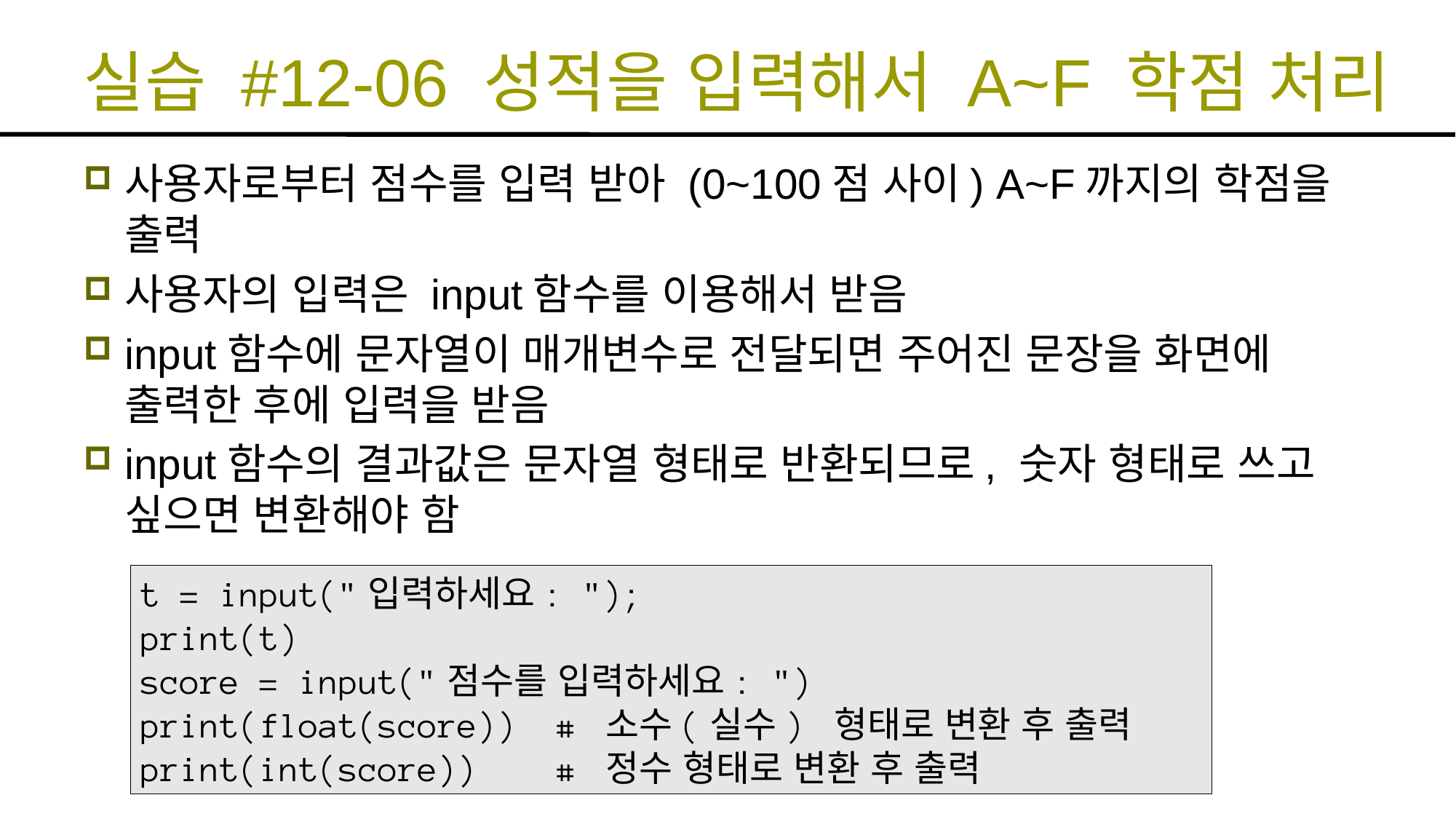

# 실습 #12-06 성적을 입력해서 A~F 학점 처리
사용자로부터 점수를 입력 받아 (0~100점 사이) A~F까지의 학점을 출력
사용자의 입력은 input함수를 이용해서 받음
input함수에 문자열이 매개변수로 전달되면 주어진 문장을 화면에 출력한 후에 입력을 받음
input함수의 결과값은 문자열 형태로 반환되므로, 숫자 형태로 쓰고 싶으면 변환해야 함
t = input("입력하세요: ");
print(t)
score = input("점수를 입력하세요: ")
print(float(score))  # 소수(실수) 형태로 변환 후 출력
print(int(score))    # 정수 형태로 변환 후 출력